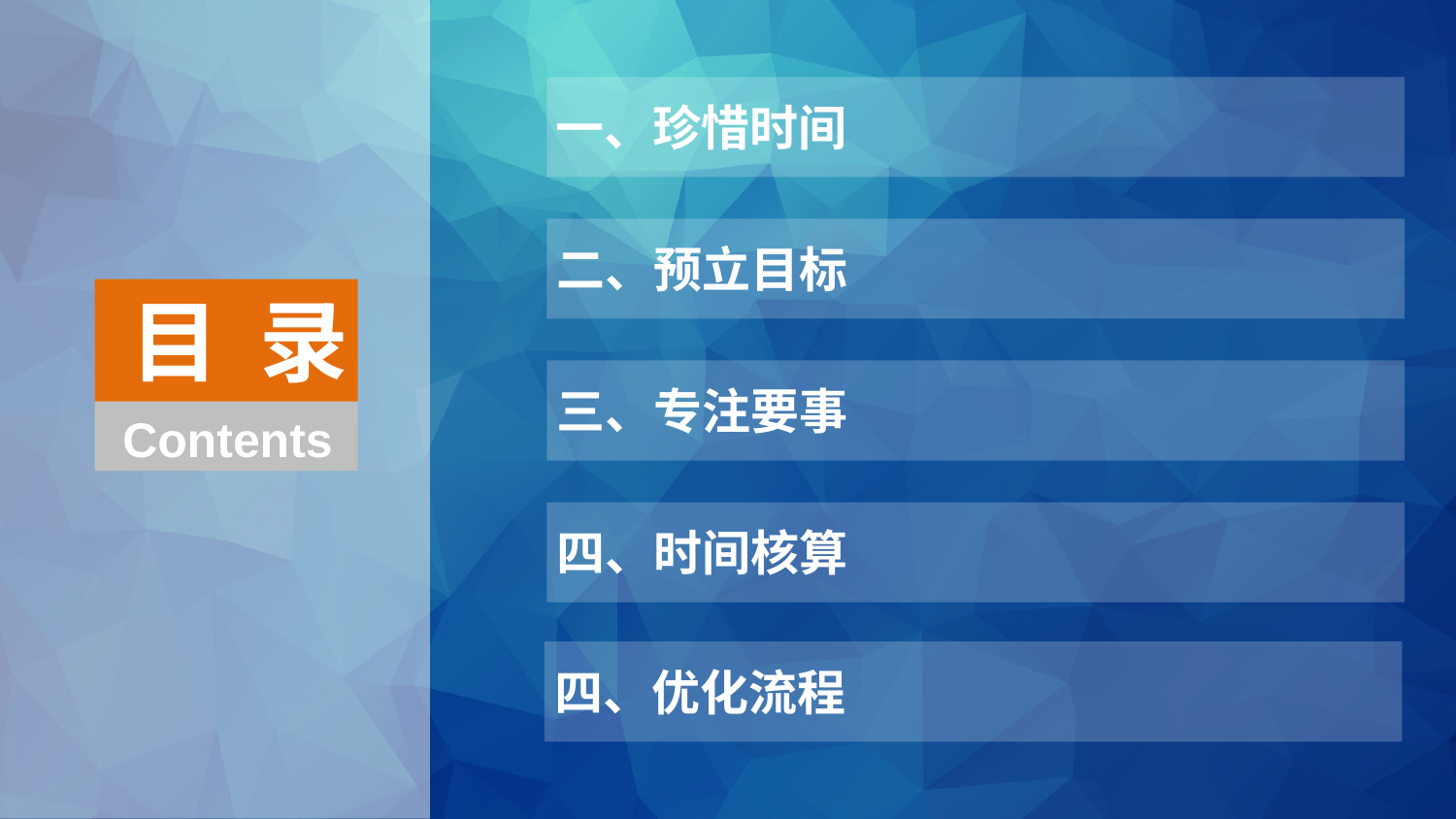

一、珍惜时间

二、预立目标
目  录

三、专注要事
Contents

四、时间核算

四、优化流程